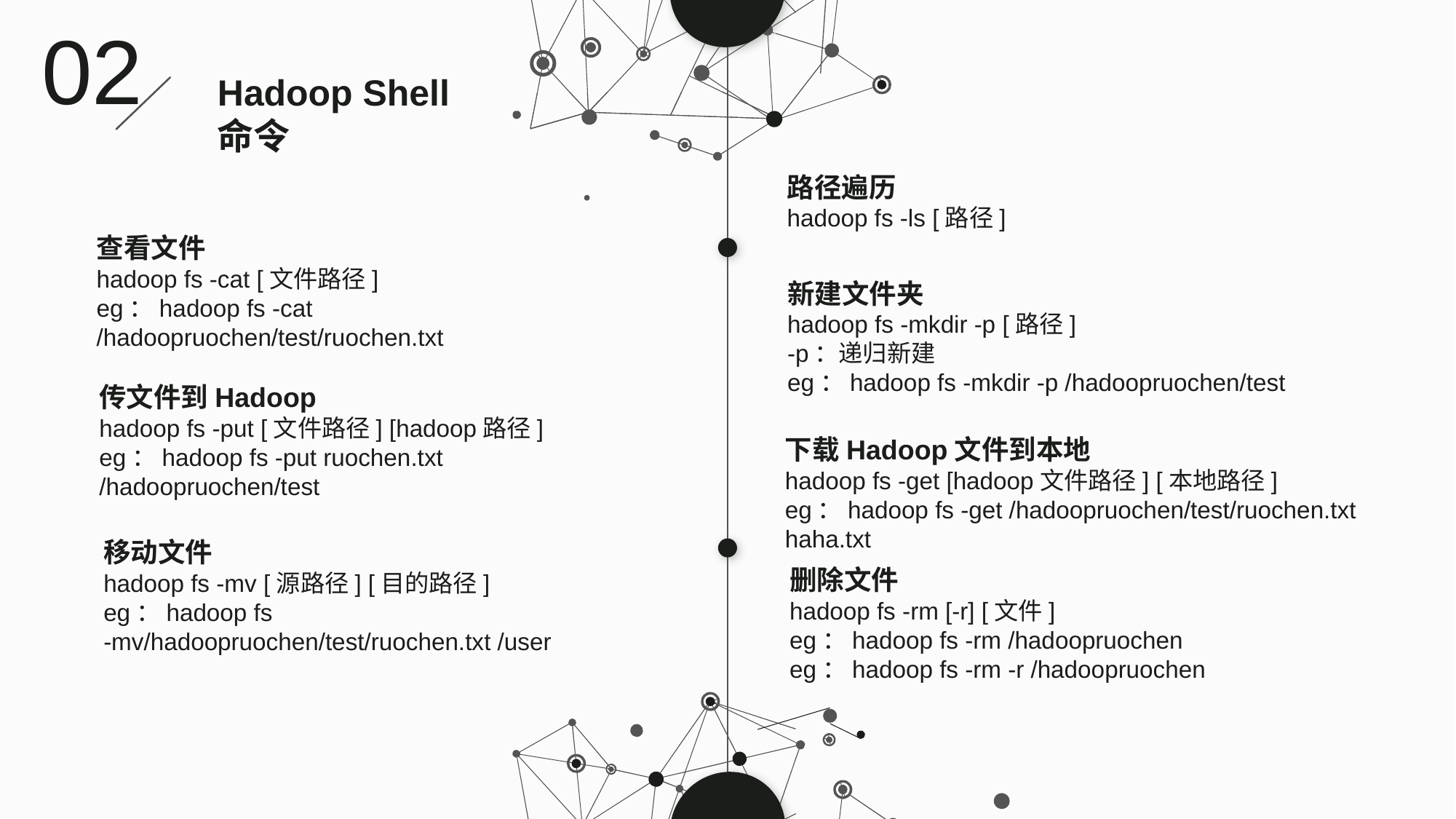

02
Hadoop Shell 命令
路径遍历
hadoop fs -ls [路径]
查看文件
hadoop fs -cat [文件路径]
eg：hadoop fs -cat /hadoopruochen/test/ruochen.txt

新建文件夹
hadoop fs -mkdir -p [路径]
-p：递归新建
eg：hadoop fs -mkdir -p /hadoopruochen/test
传文件到Hadoop
hadoop fs -put [文件路径] [hadoop路径]
eg：hadoop fs -put ruochen.txt /hadoopruochen/test
下载Hadoop文件到本地
hadoop fs -get [hadoop文件路径] [本地路径]
eg：hadoop fs -get /hadoopruochen/test/ruochen.txt haha.txt
移动文件
hadoop fs -mv [源路径] [目的路径]
eg：hadoop fs -mv/hadoopruochen/test/ruochen.txt /user

删除文件
hadoop fs -rm [-r] [文件]
eg：hadoop fs -rm /hadoopruochen
eg：hadoop fs -rm -r /hadoopruochen